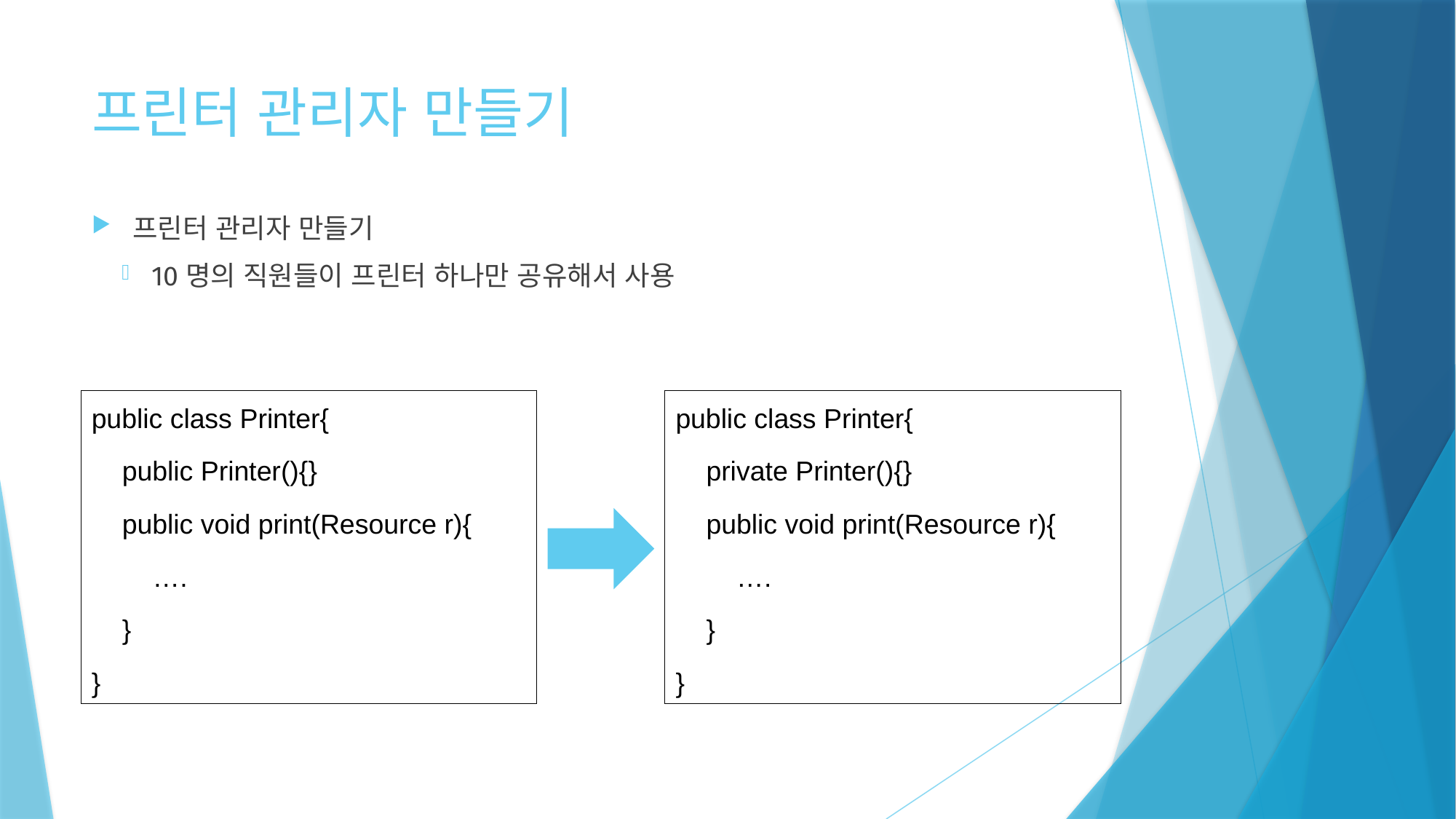

# 프린터 관리자 만들기
프린터 관리자 만들기
10명의 직원들이 프린터 하나만 공유해서 사용

public class Printer{
    private Printer(){}
    public void print(Resource r){
        ….
    }
}
public class Printer{
    public Printer(){}
    public void print(Resource r){
        ….
    }
}